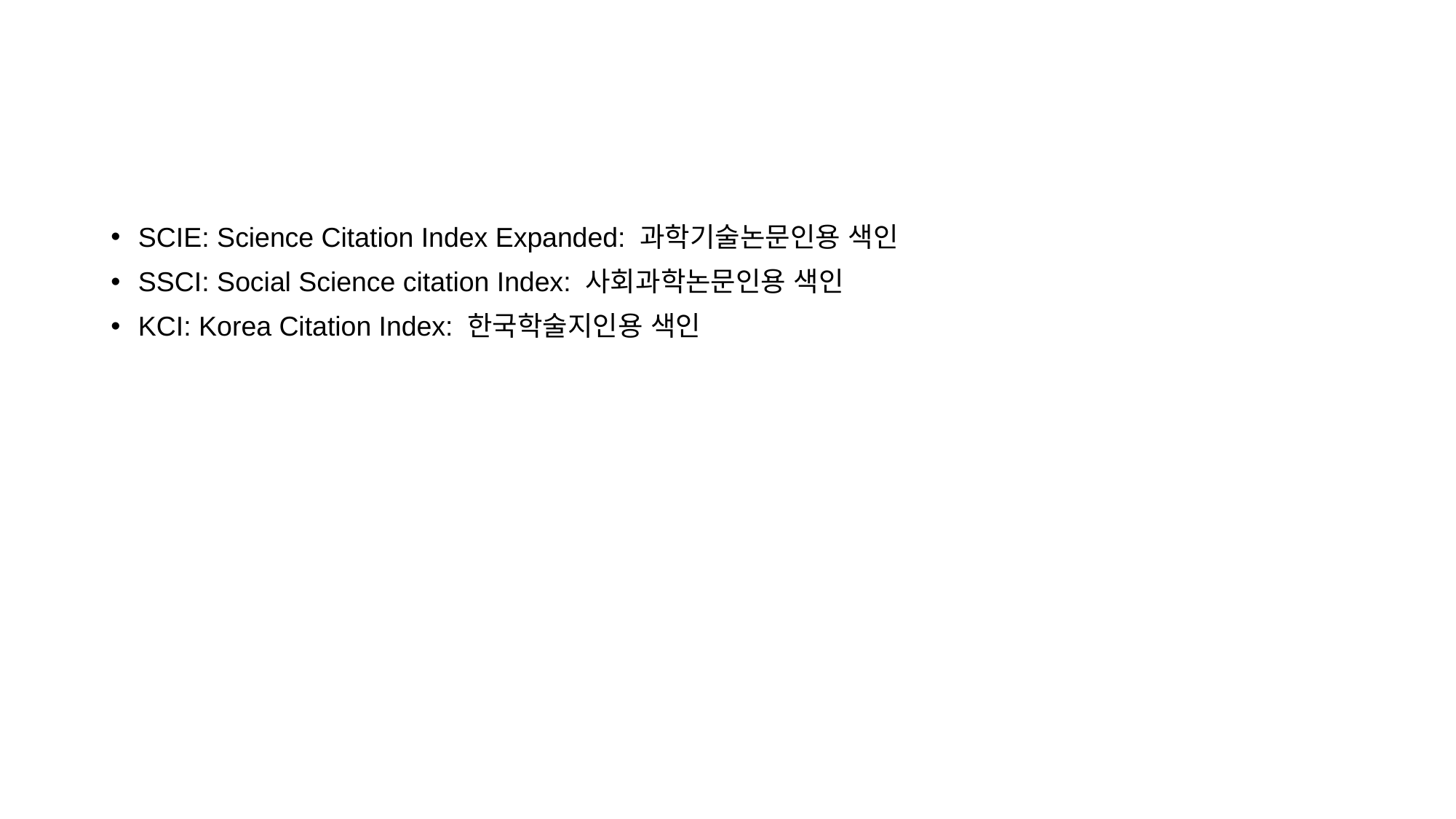

#
SCIE: Science Citation Index Expanded: 과학기술논문인용 색인
SSCI: Social Science citation Index: 사회과학논문인용 색인
KCI: Korea Citation Index: 한국학술지인용 색인